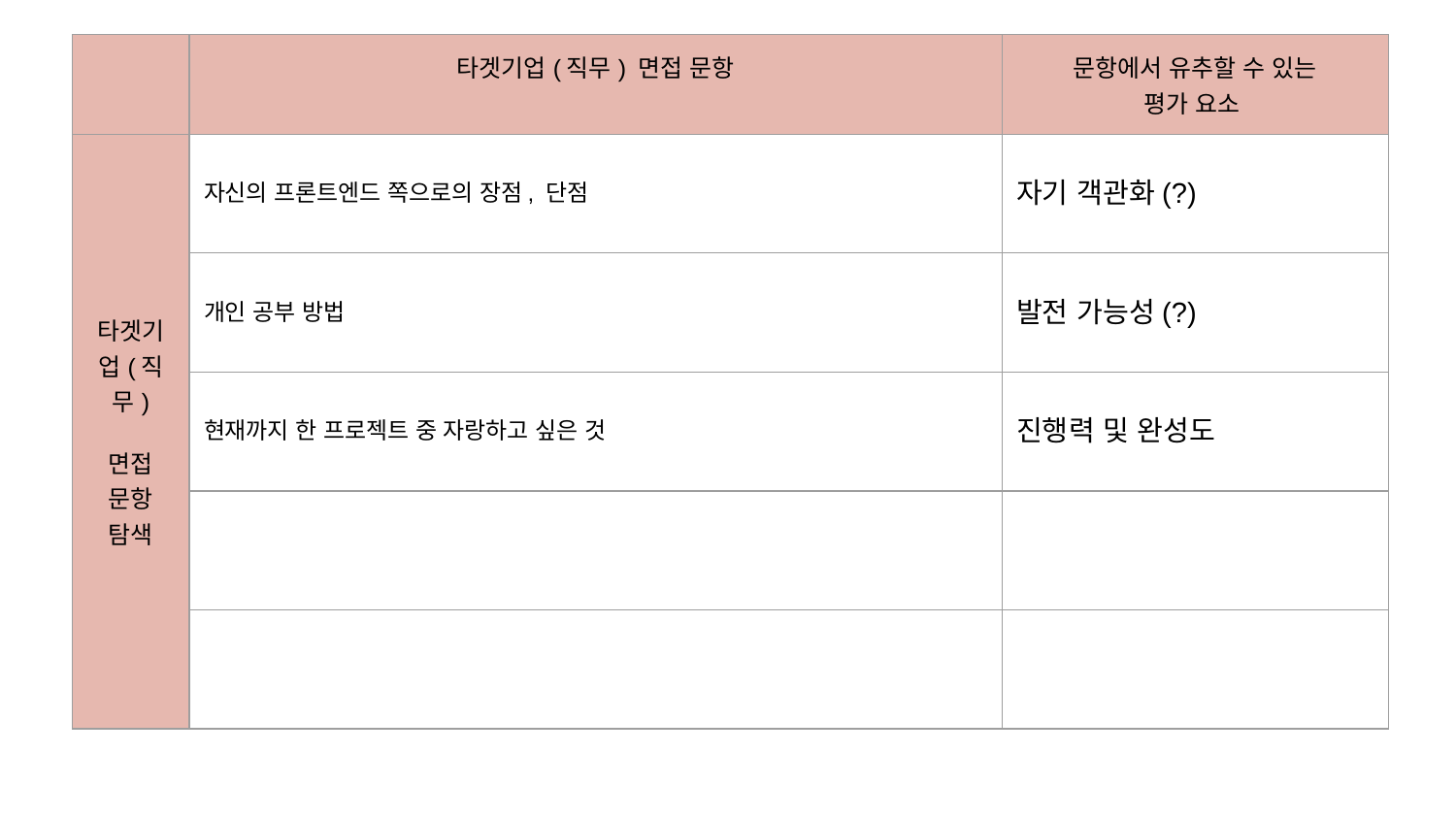

|  | 타겟기업(직무) 면접 문항 | 문항에서 유추할 수 있는 평가 요소 |
| --- | --- | --- |
| 타겟기업(직무) 면접 문항 탐색 | 자신의 프론트엔드 쪽으로의 장점, 단점 | 자기 객관화(?) |
|  | 개인 공부 방법 | 발전 가능성(?) |
|  | 현재까지 한 프로젝트 중 자랑하고 싶은 것 | 진행력 및 완성도 |
|  |  |  |
|  |  |  |